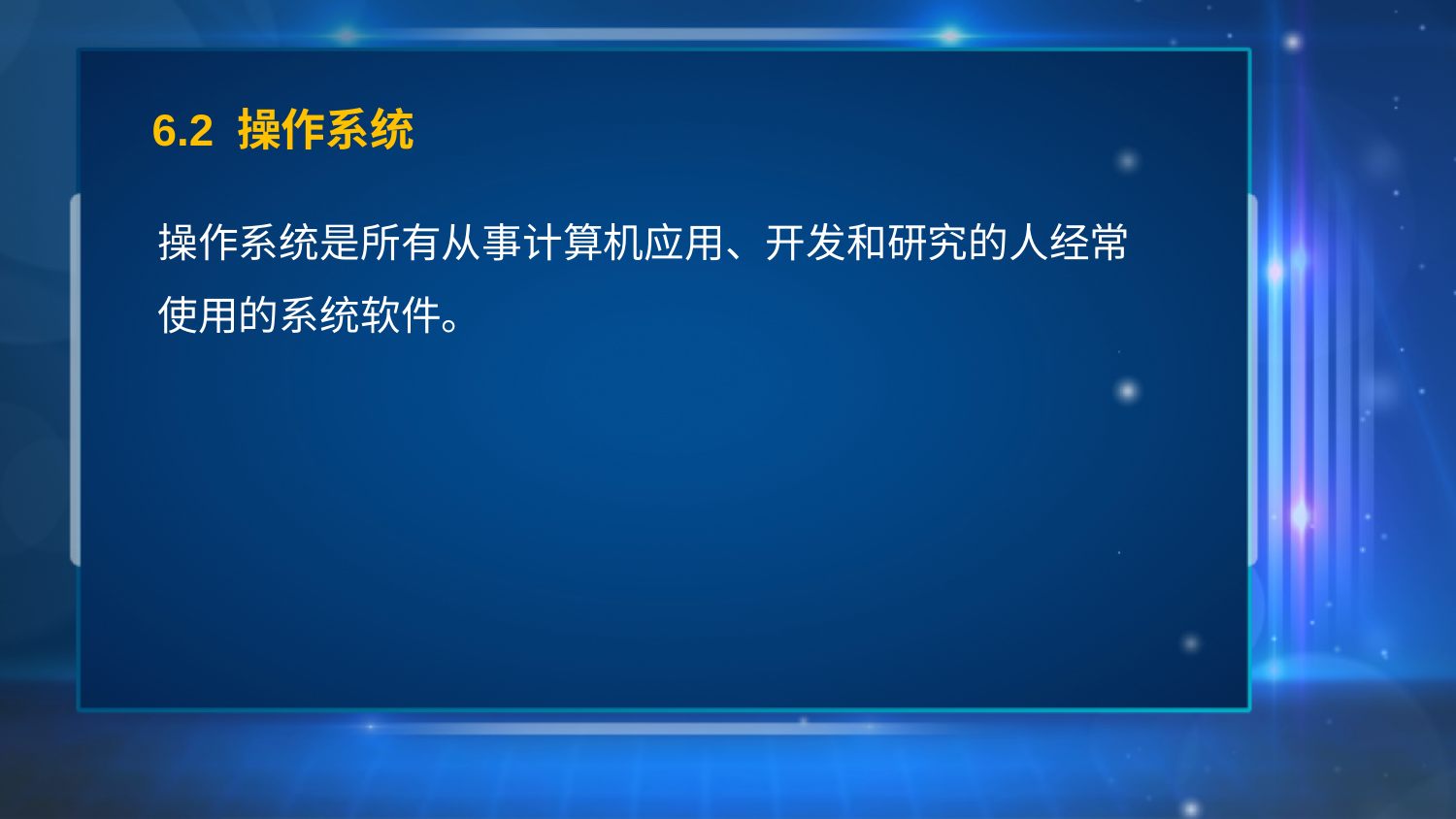

# 6.2 操作系统
操作系统是所有从事计算机应用、开发和研究的人经常使用的系统软件。